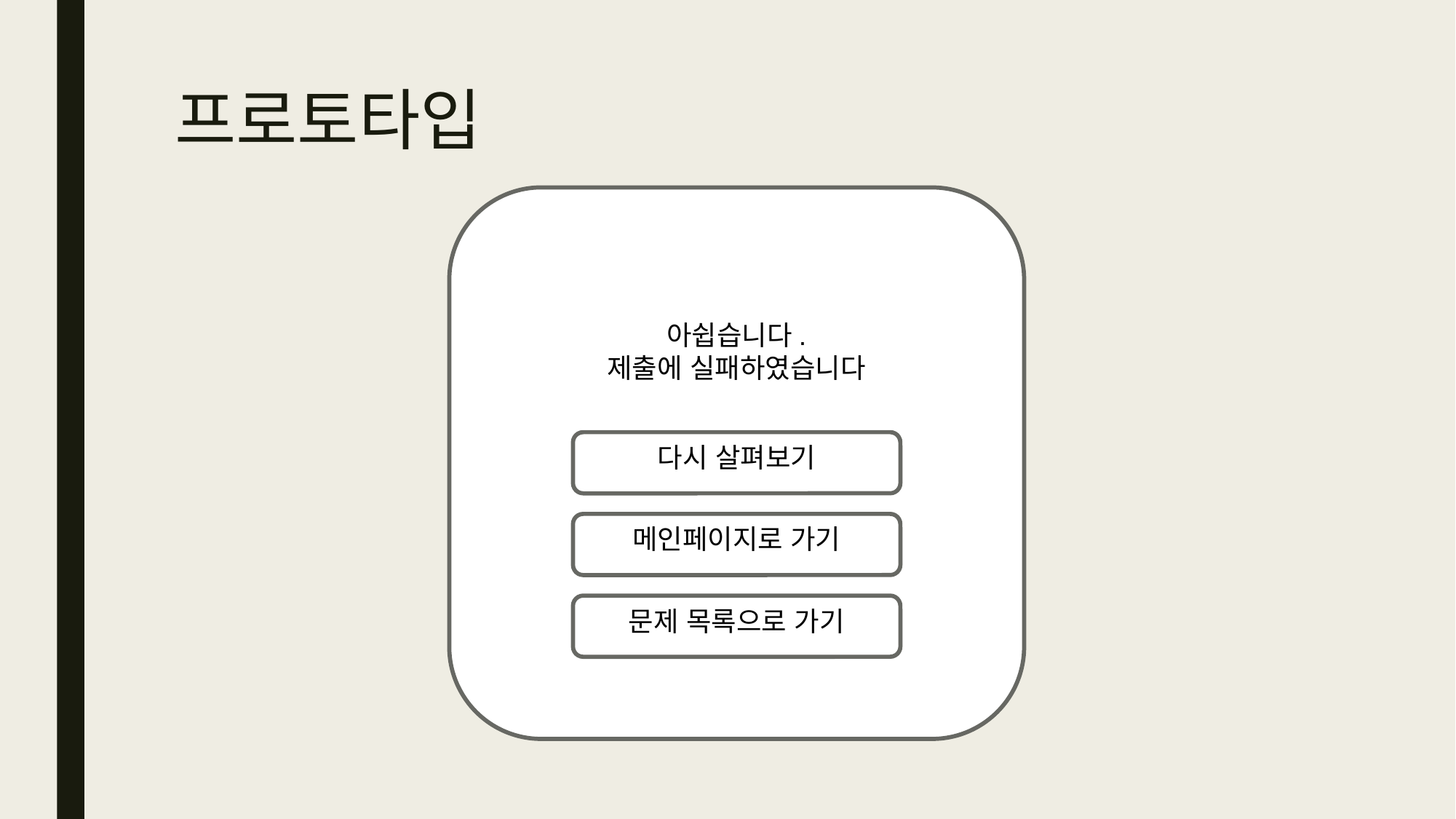

# 프로토타입

아쉽습니다.
제출에 실패하였습니다

다시 살펴보기

메인페이지로 가기

문제 목록으로 가기